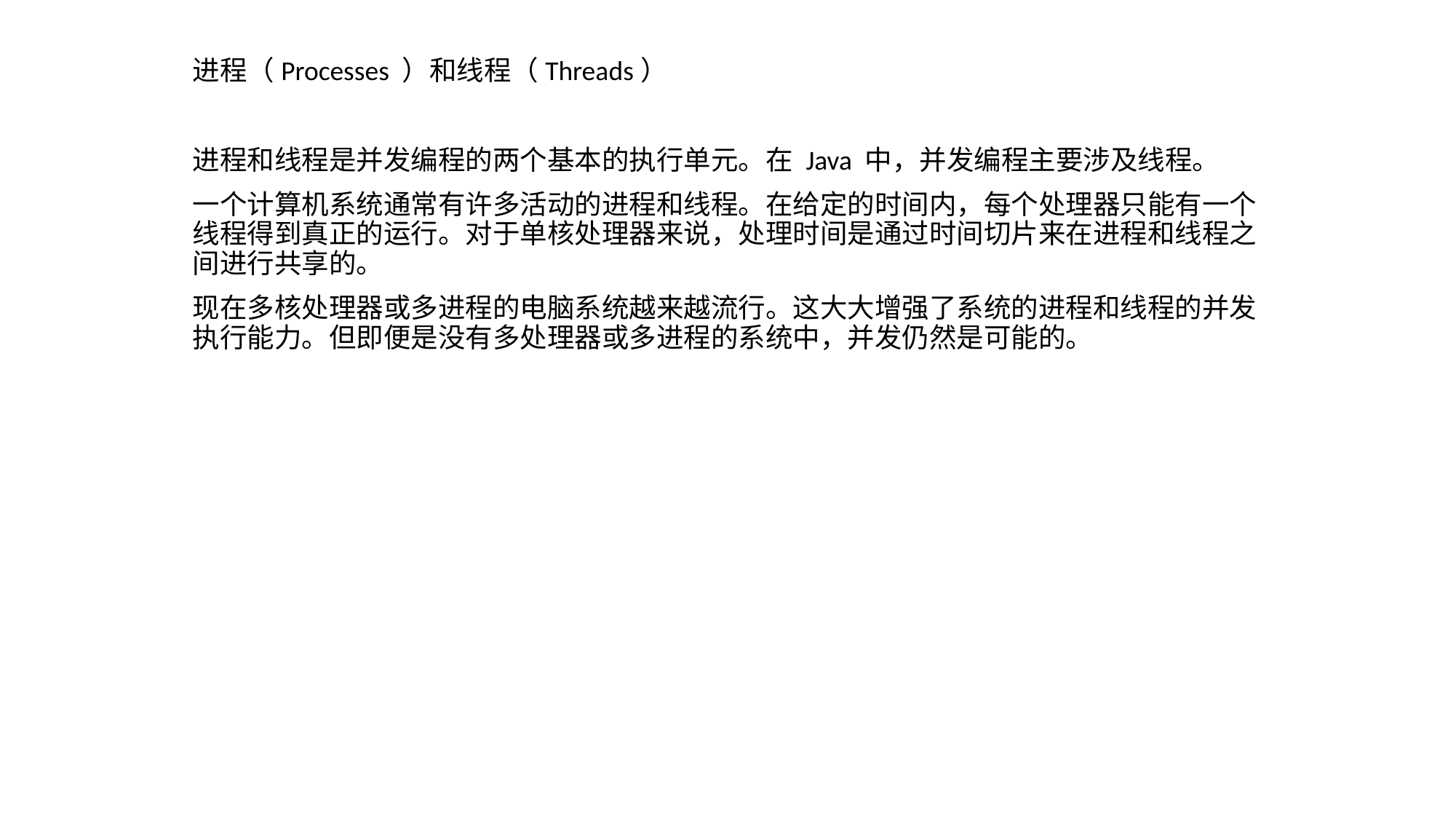

进程（Processes ）和线程（Threads）

进程和线程是并发编程的两个基本的执行单元。在 Java 中，并发编程主要涉及线程。
一个计算机系统通常有许多活动的进程和线程。在给定的时间内，每个处理器只能有一个线程得到真正的运行。对于单核处理器来说，处理时间是通过时间切片来在进程和线程之间进行共享的。
现在多核处理器或多进程的电脑系统越来越流行。这大大增强了系统的进程和线程的并发执行能力。但即便是没有多处理器或多进程的系统中，并发仍然是可能的。